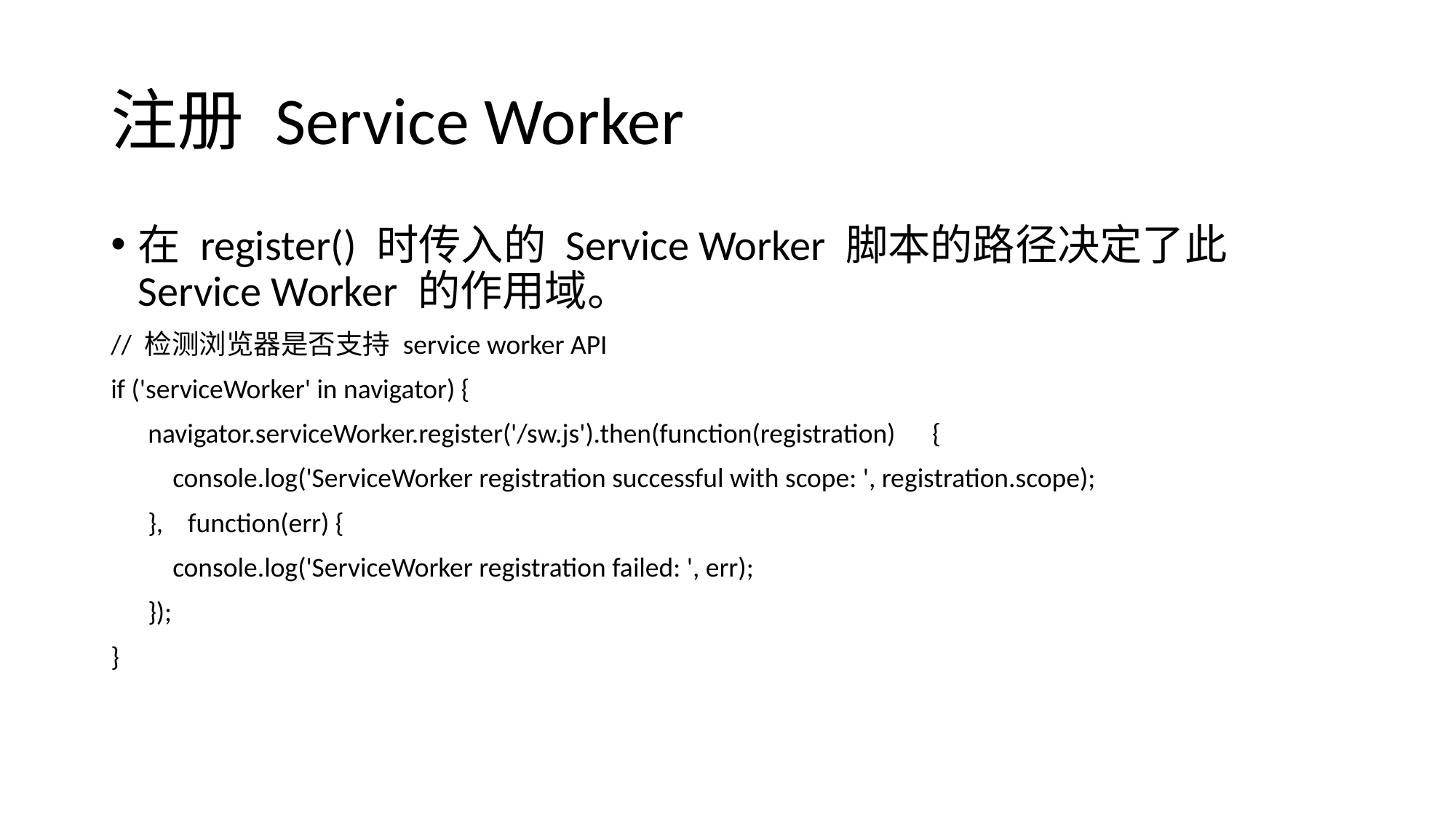

# 注册 Service Worker
在 register() 时传入的 Service Worker 脚本的路径决定了此 Service Worker 的作用域。
// 检测浏览器是否支持 service worker API
if ('serviceWorker' in navigator) {
      navigator.serviceWorker.register('/sw.js').then(function(registration)      {
          console.log('ServiceWorker registration successful with scope: ', registration.scope);
      },    function(err) {
          console.log('ServiceWorker registration failed: ', err);
      });
}